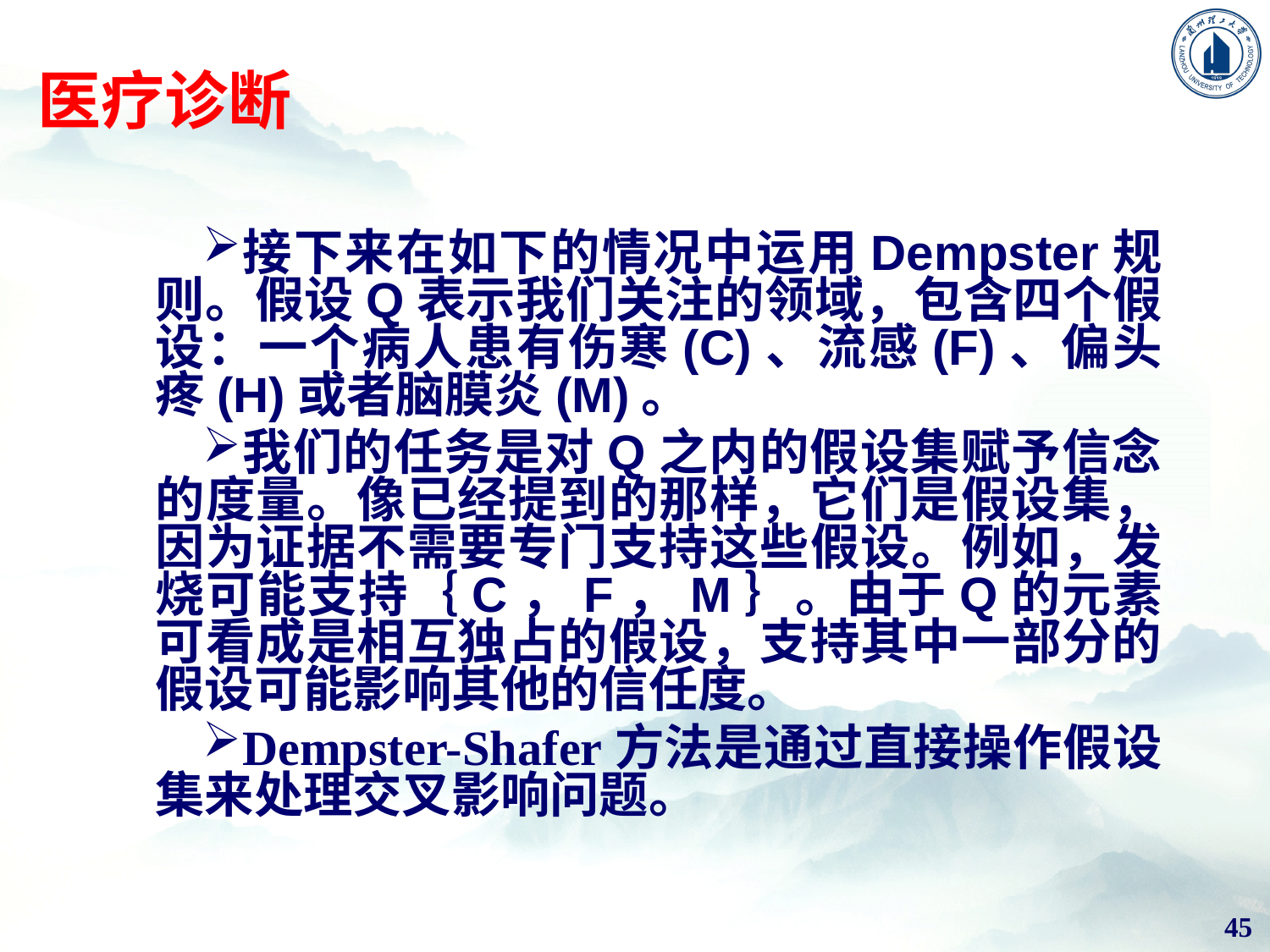

# 医疗诊断
接下来在如下的情况中运用Dempster规则。假设Q表示我们关注的领域，包含四个假设：一个病人患有伤寒(C)、流感(F)、偏头疼(H)或者脑膜炎(M)。
我们的任务是对Q之内的假设集赋予信念的度量。像已经提到的那样，它们是假设集，因为证据不需要专门支持这些假设。例如，发烧可能支持｛C，F，M｝。由于Q的元素可看成是相互独占的假设，支持其中一部分的假设可能影响其他的信任度。
Dempster-Shafer方法是通过直接操作假设集来处理交叉影响问题。
45